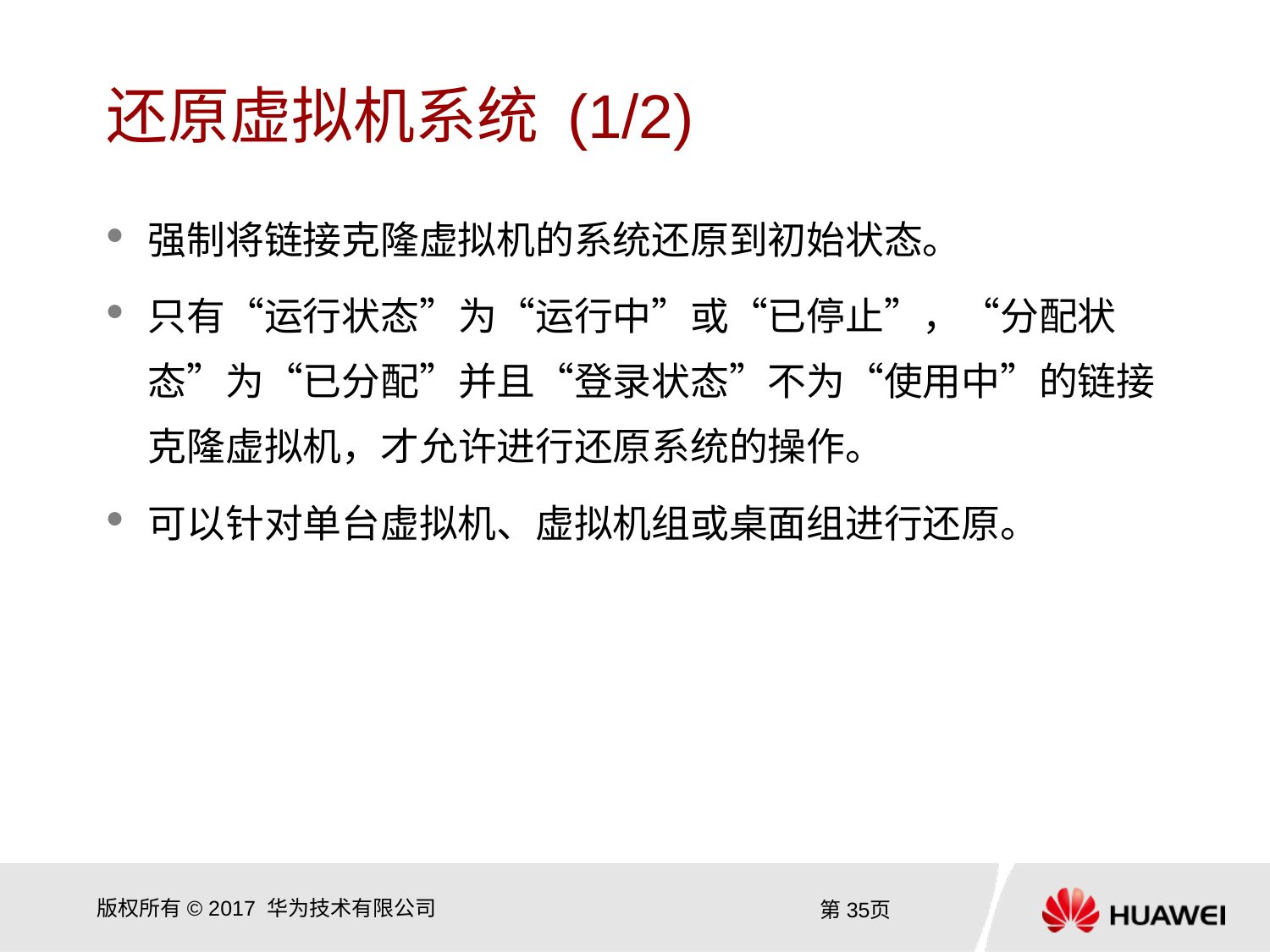

# 还原虚拟机系统 (1/2)
强制将链接克隆虚拟机的系统还原到初始状态。
只有“运行状态”为“运行中”或“已停止”，“分配状态”为“已分配”并且“登录状态”不为“使用中”的链接克隆虚拟机，才允许进行还原系统的操作。
可以针对单台虚拟机、虚拟机组或桌面组进行还原。